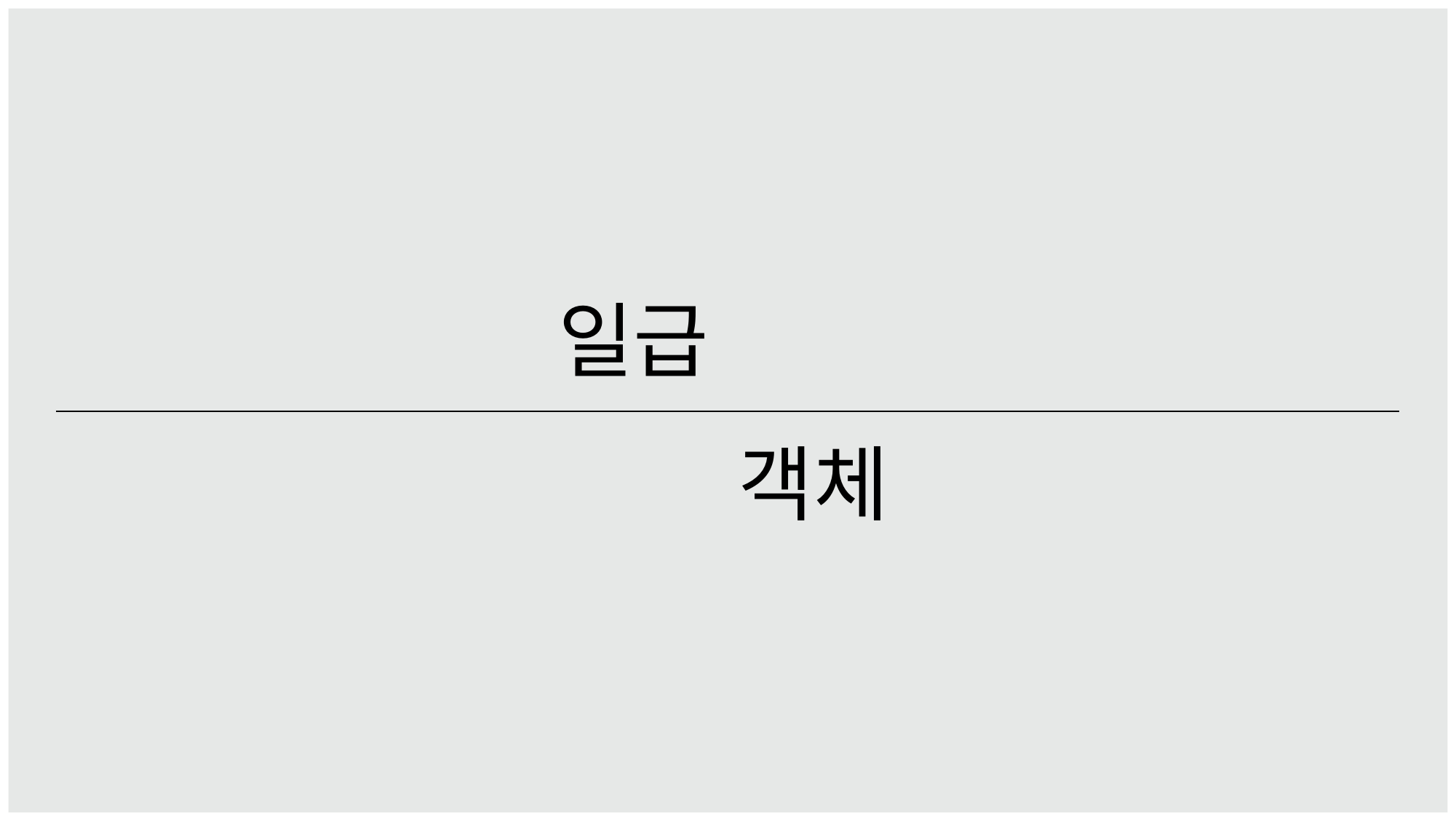

YOUR TITLE HERE
Ver. 01
일급
객체